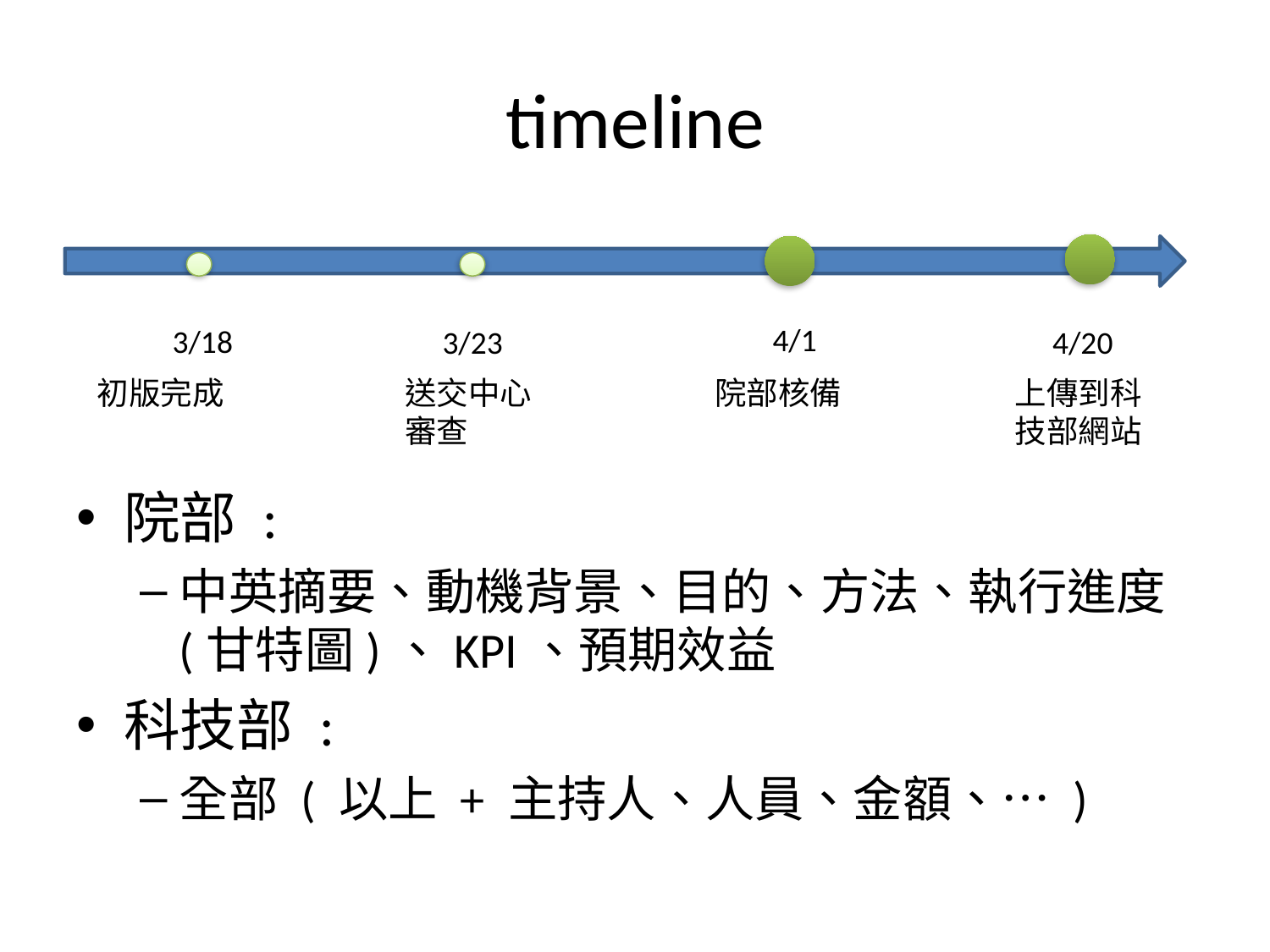

# timeline

4/1
3/18
3/23
4/20
初版完成
送交中心審查
院部核備
上傳到科技部網站
院部 :
中英摘要、動機背景、目的、方法、執行進度(甘特圖)、KPI、預期效益
科技部 :
全部 ( 以上 + 主持人、人員、金額、… )